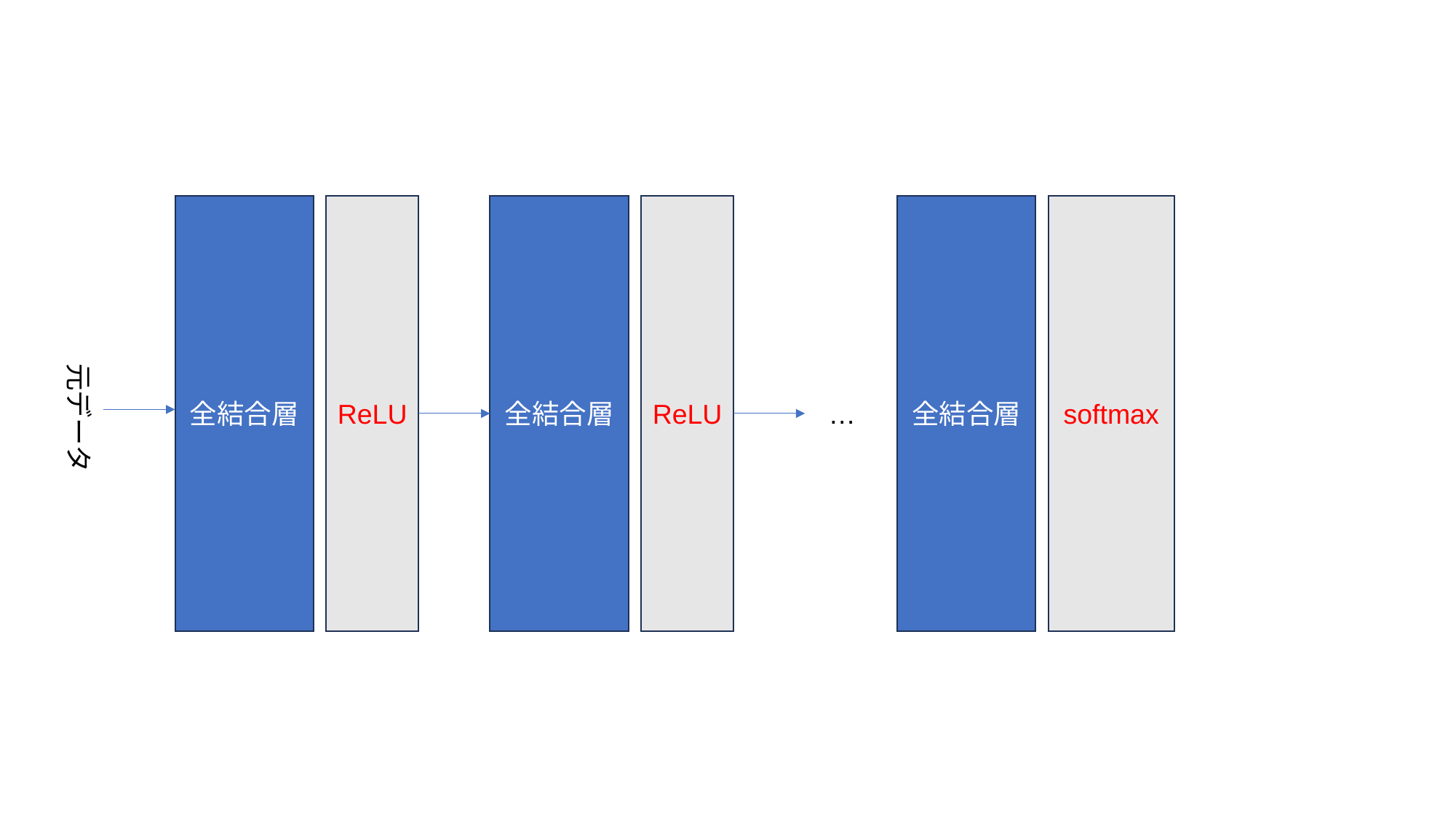

全結合層
ReLU
全結合層
ReLU
全結合層
softmax
元データ
…